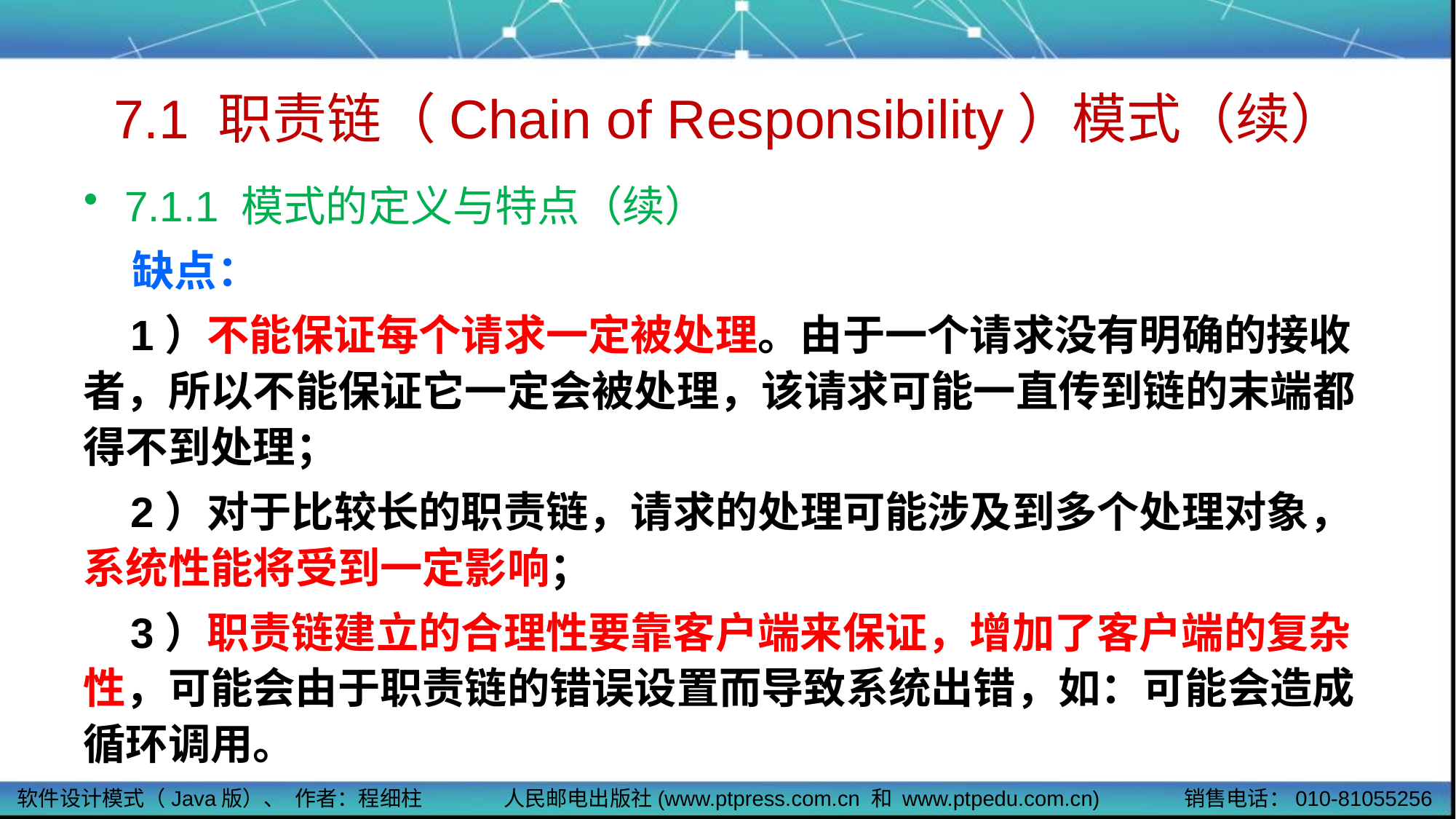

# 7.1 职责链（Chain of Responsibility）模式（续）
7.1.1 模式的定义与特点（续）
    缺点：
    1）不能保证每个请求一定被处理。由于一个请求没有明确的接收者，所以不能保证它一定会被处理，该请求可能一直传到链的末端都得不到处理；
    2）对于比较长的职责链，请求的处理可能涉及到多个处理对象，系统性能将受到一定影响；
    3）职责链建立的合理性要靠客户端来保证，增加了客户端的复杂性，可能会由于职责链的错误设置而导致系统出错，如：可能会造成循环调用。
软件设计模式（Java版）、  作者：程细柱
人民邮电出版社(www.ptpress.com.cn 和 www.ptpedu.com.cn)
销售电话：010-81055256